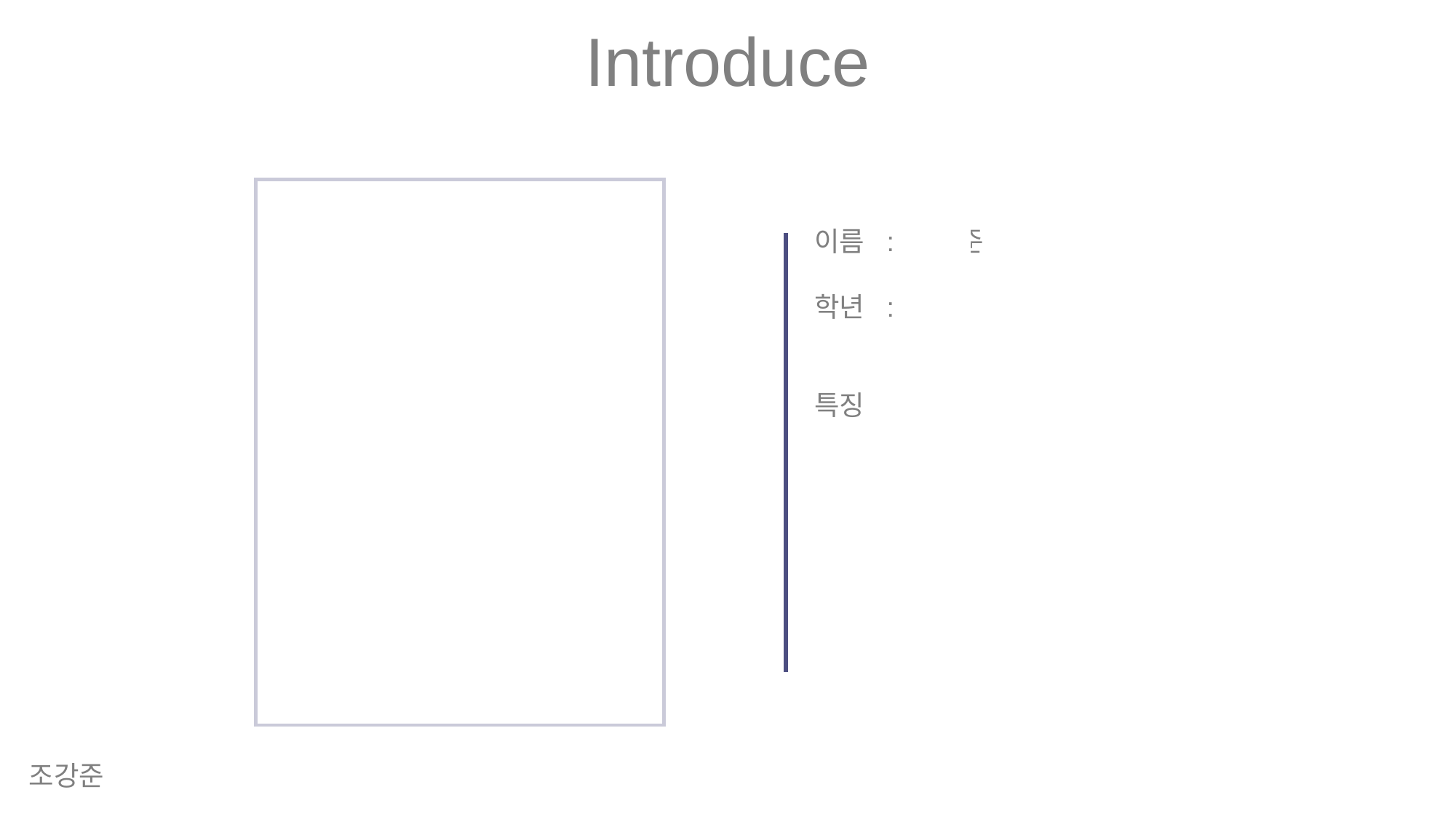

Introduce

이름  : 조강준

학년  : 20325

특징
    ①
    ②
    ③
    ④

조강준